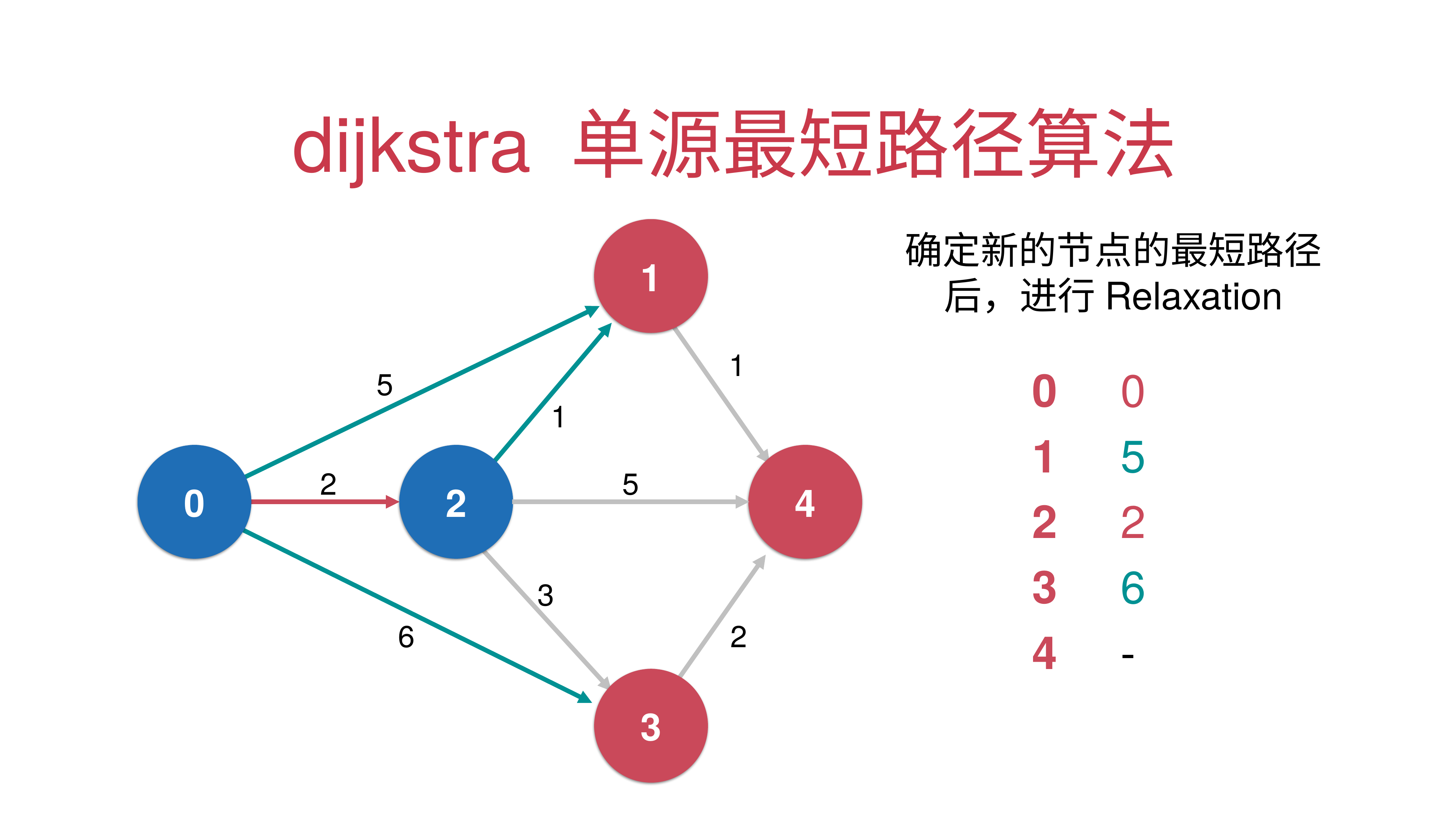

# dijkstra 单源最短路径算法
确定新的节点的最短路径后，进行Relaxation
1

1
0     0
1     5
2     2
3     6
4     -
5
1
0
2
4
2
5

3
6
2
3
6
0.29